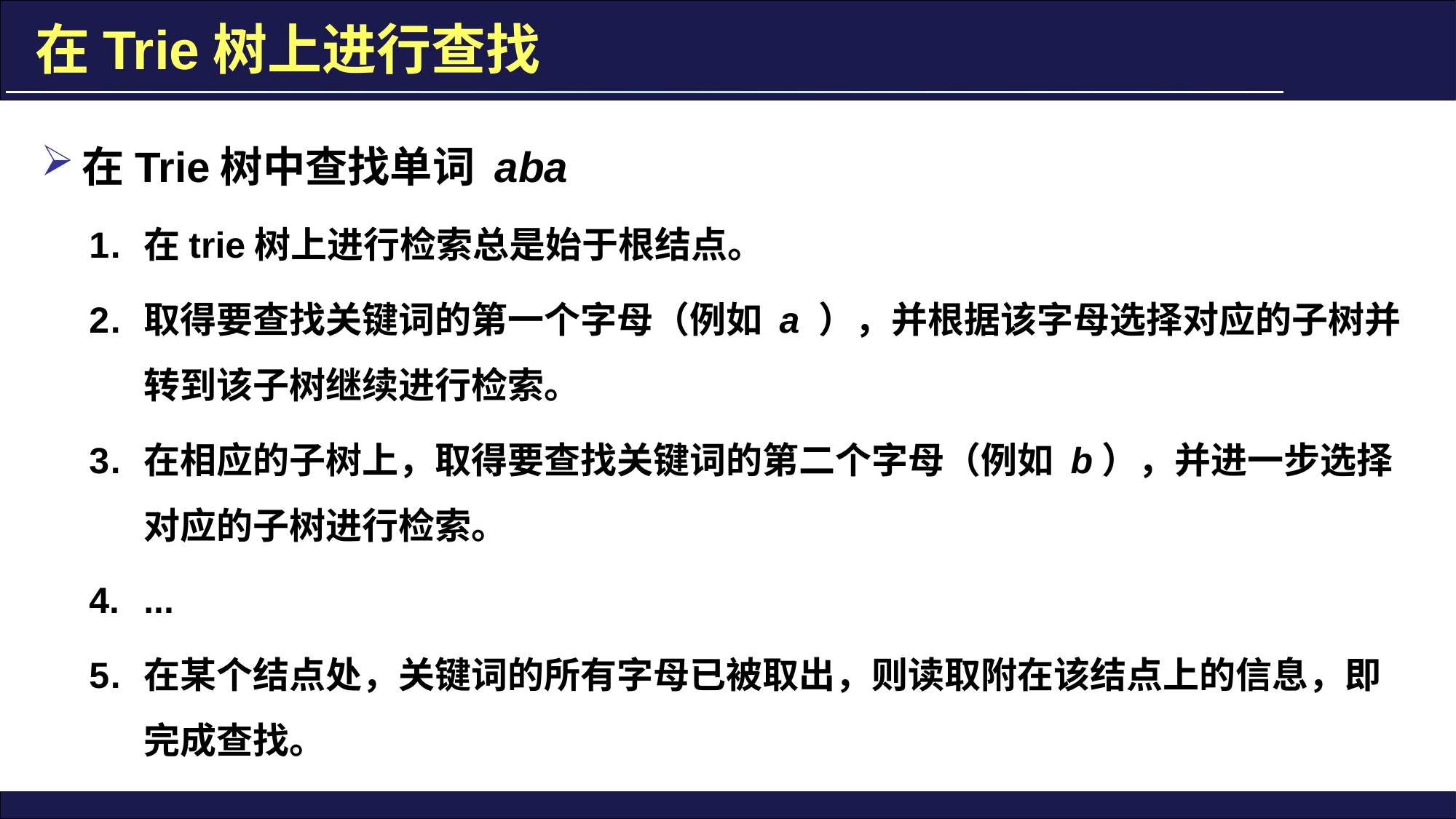

# 在Trie树上进行查找
在Trie树中查找单词 aba
在trie树上进行检索总是始于根结点。
取得要查找关键词的第一个字母（例如 a ），并根据该字母选择对应的子树并转到该子树继续进行检索。
在相应的子树上，取得要查找关键词的第二个字母（例如 b），并进一步选择对应的子树进行检索。
...
在某个结点处，关键词的所有字母已被取出，则读取附在该结点上的信息，即完成查找。